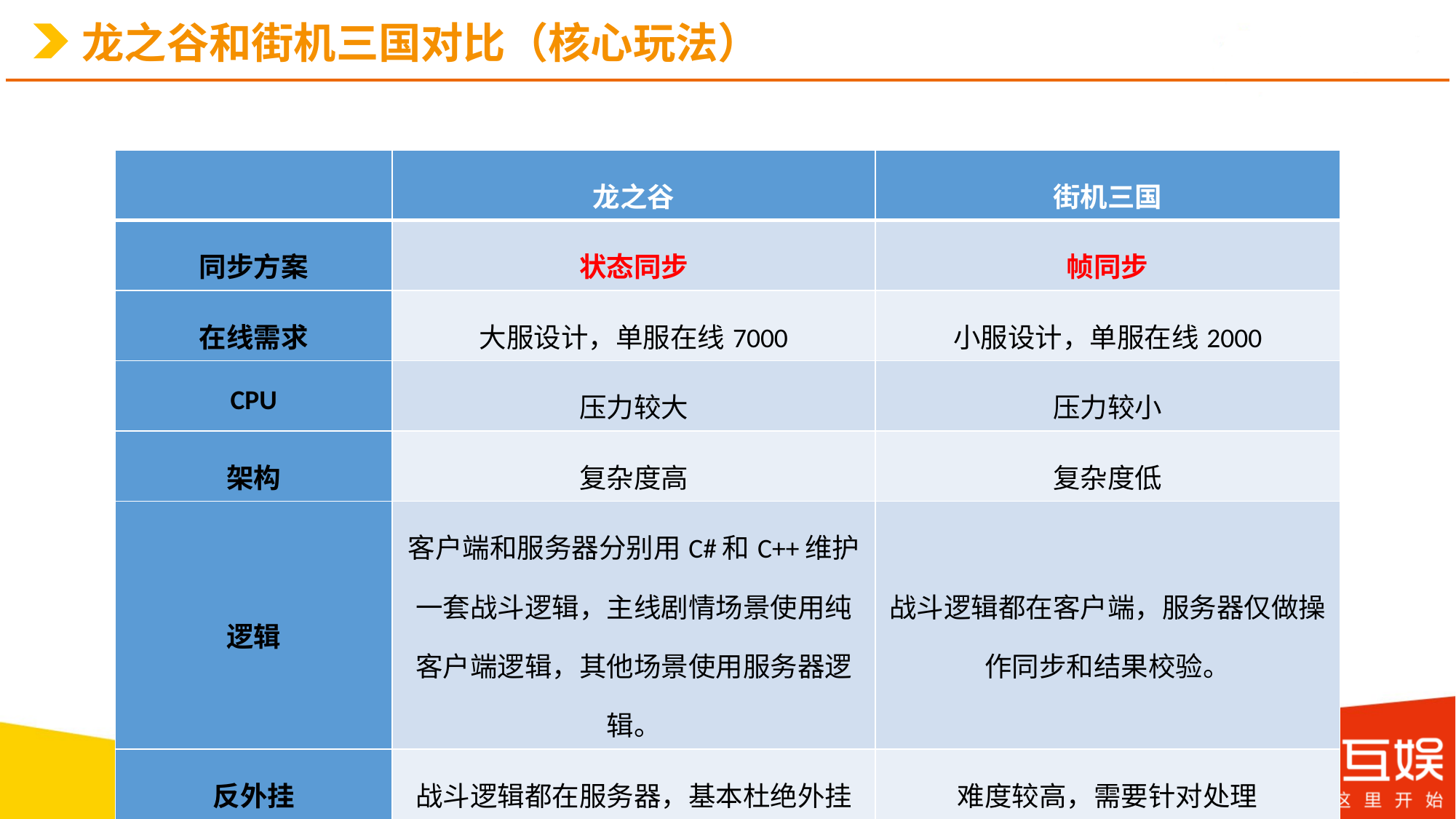

# 龙之谷和街机三国对比（核心玩法）
|  | 龙之谷 | 街机三国 |
| --- | --- | --- |
| 同步方案 | 状态同步 | 帧同步 |
| 在线需求 | 大服设计，单服在线7000 | 小服设计，单服在线2000 |
| CPU | 压力较大 | 压力较小 |
| 架构 | 复杂度高 | 复杂度低 |
| 逻辑 | 客户端和服务器分别用C#和C++维护一套战斗逻辑，主线剧情场景使用纯客户端逻辑，其他场景使用服务器逻辑。 | 战斗逻辑都在客户端，服务器仅做操作同步和结果校验。 |
| 反外挂 | 战斗逻辑都在服务器，基本杜绝外挂 | 难度较高，需要针对处理 |